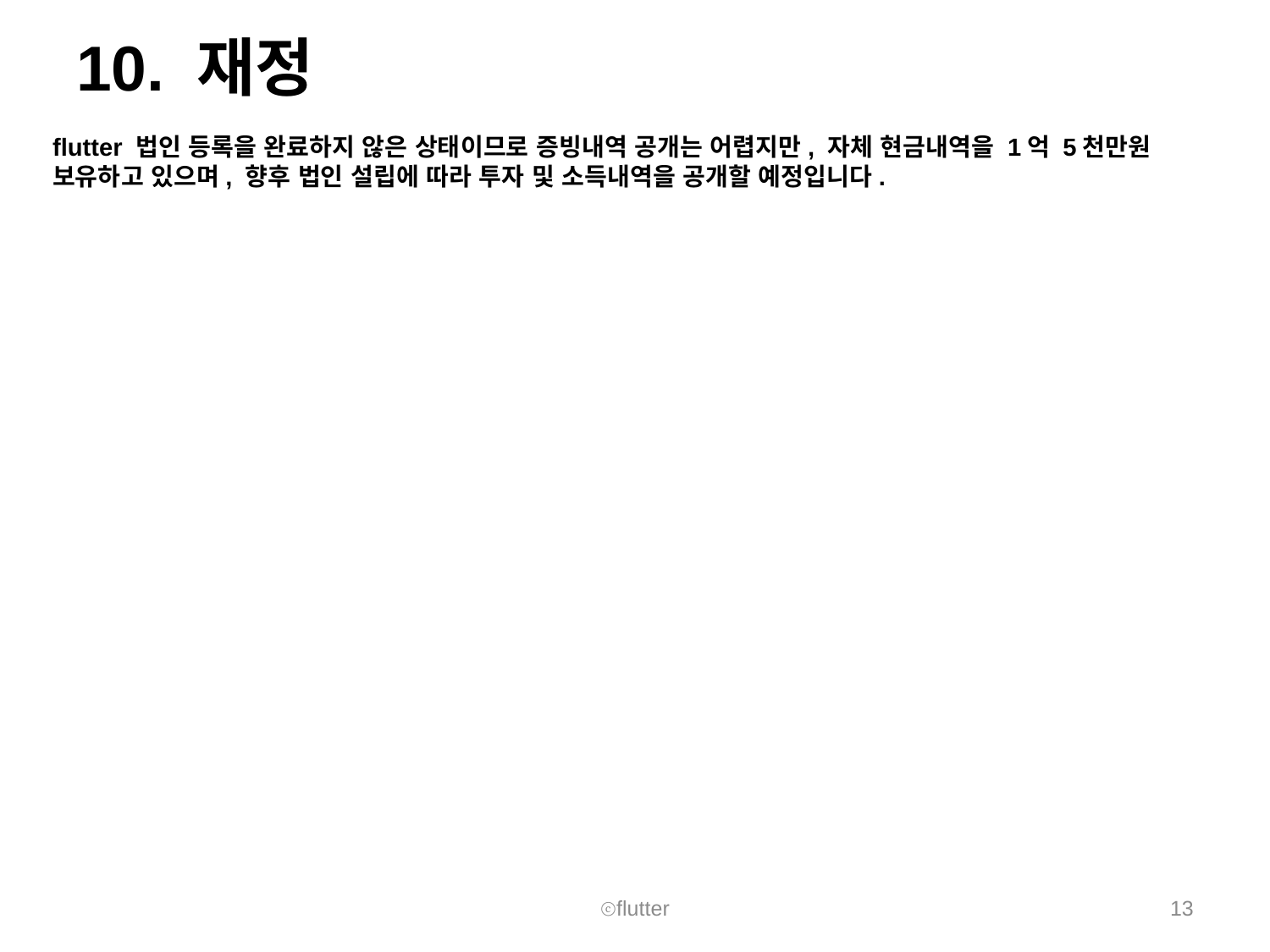

# 10. 재정
flutter 법인 등록을 완료하지 않은 상태이므로 증빙내역 공개는 어렵지만, 자체 현금내역을 1억 5천만원 보유하고 있으며, 향후 법인 설립에 따라 투자 및 소득내역을 공개할 예정입니다.
ⓒflutter
13